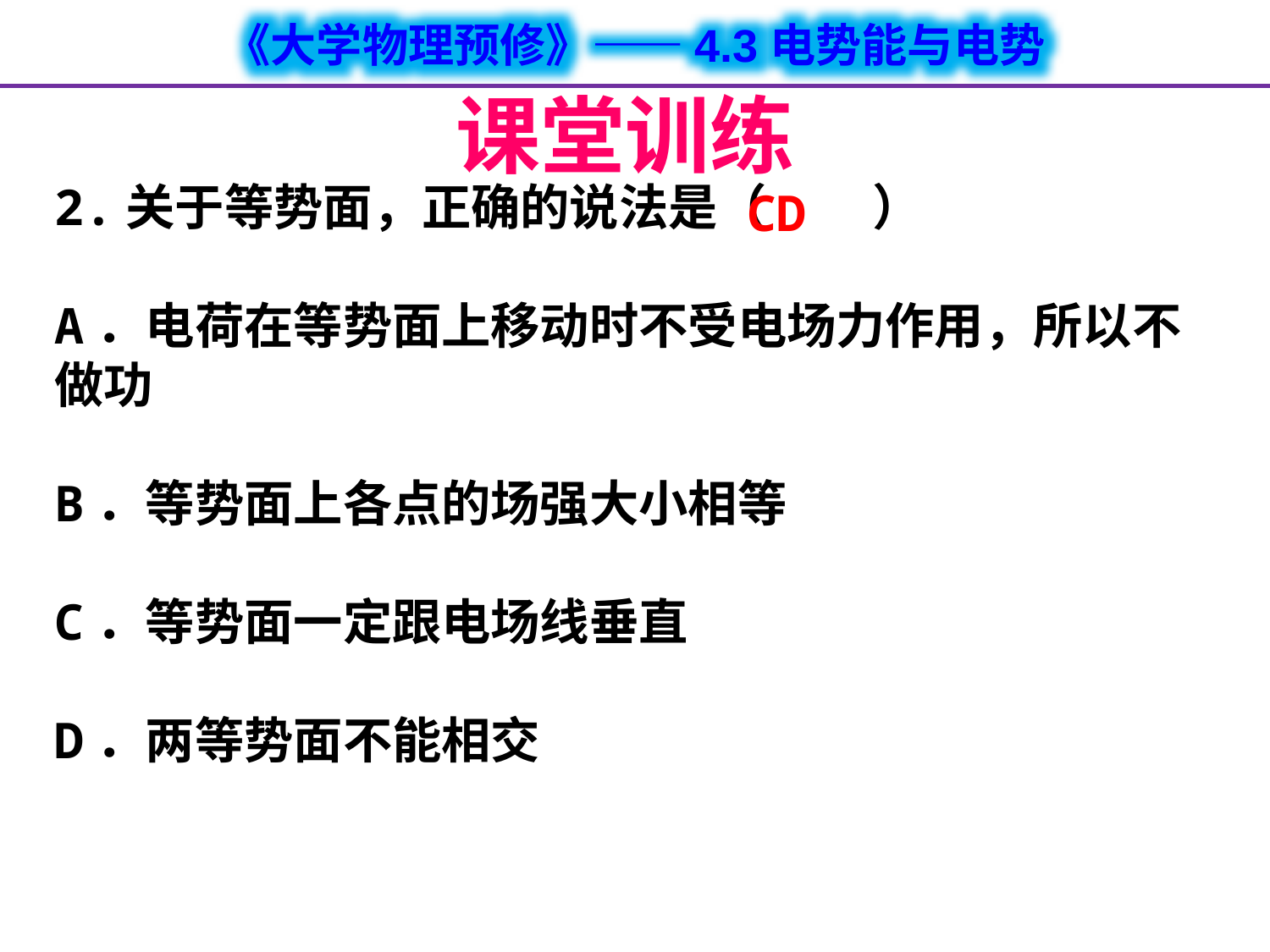

课堂训练
2.关于等势面，正确的说法是（     　）
A．电荷在等势面上移动时不受电场力作用，所以不做功
B．等势面上各点的场强大小相等
C．等势面一定跟电场线垂直
D．两等势面不能相交
CD